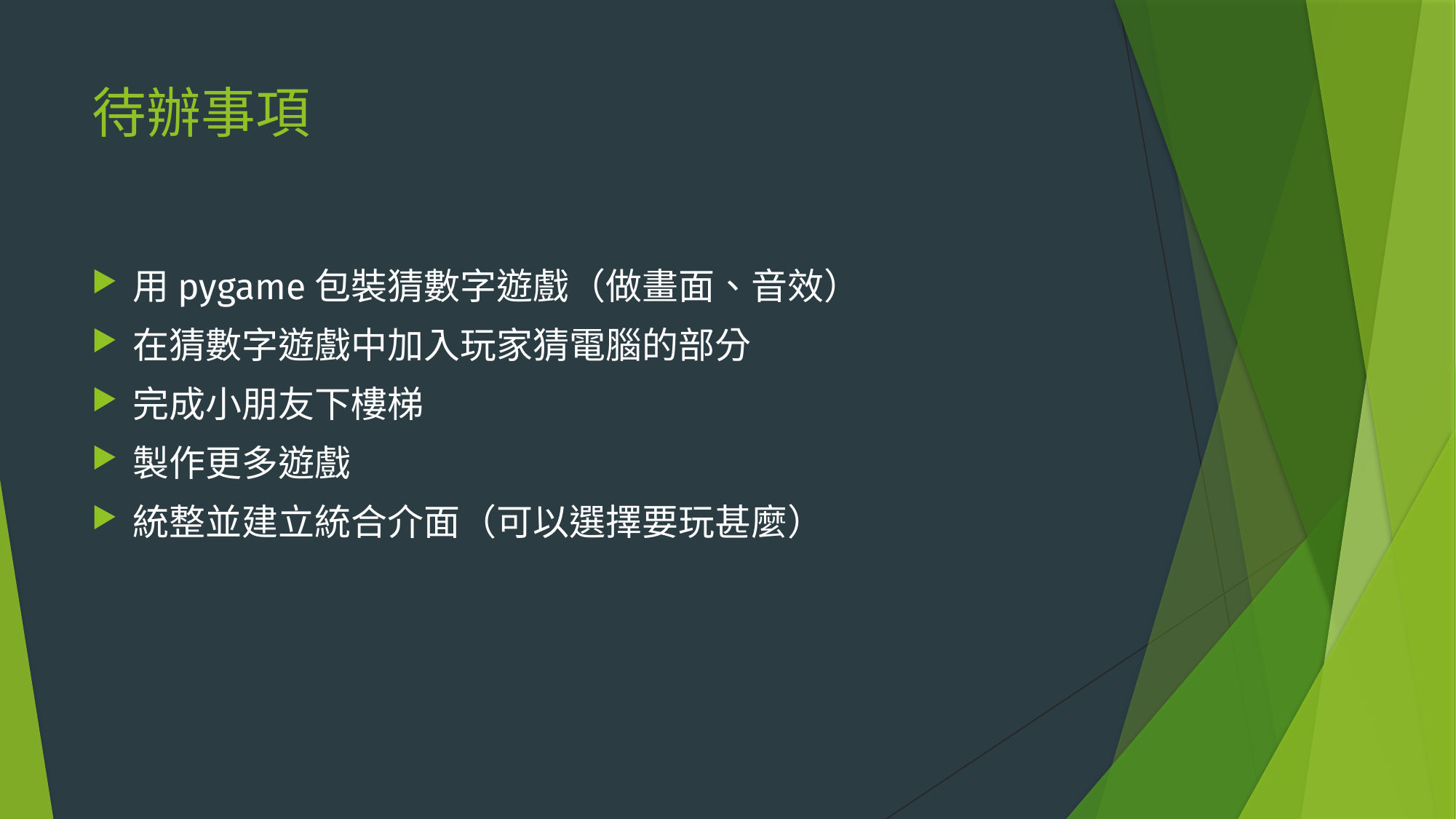

# 待辦事項
用pygame包裝猜數字遊戲（做畫面、音效）
在猜數字遊戲中加入玩家猜電腦的部分
完成小朋友下樓梯
製作更多遊戲
統整並建立統合介面（可以選擇要玩甚麼）